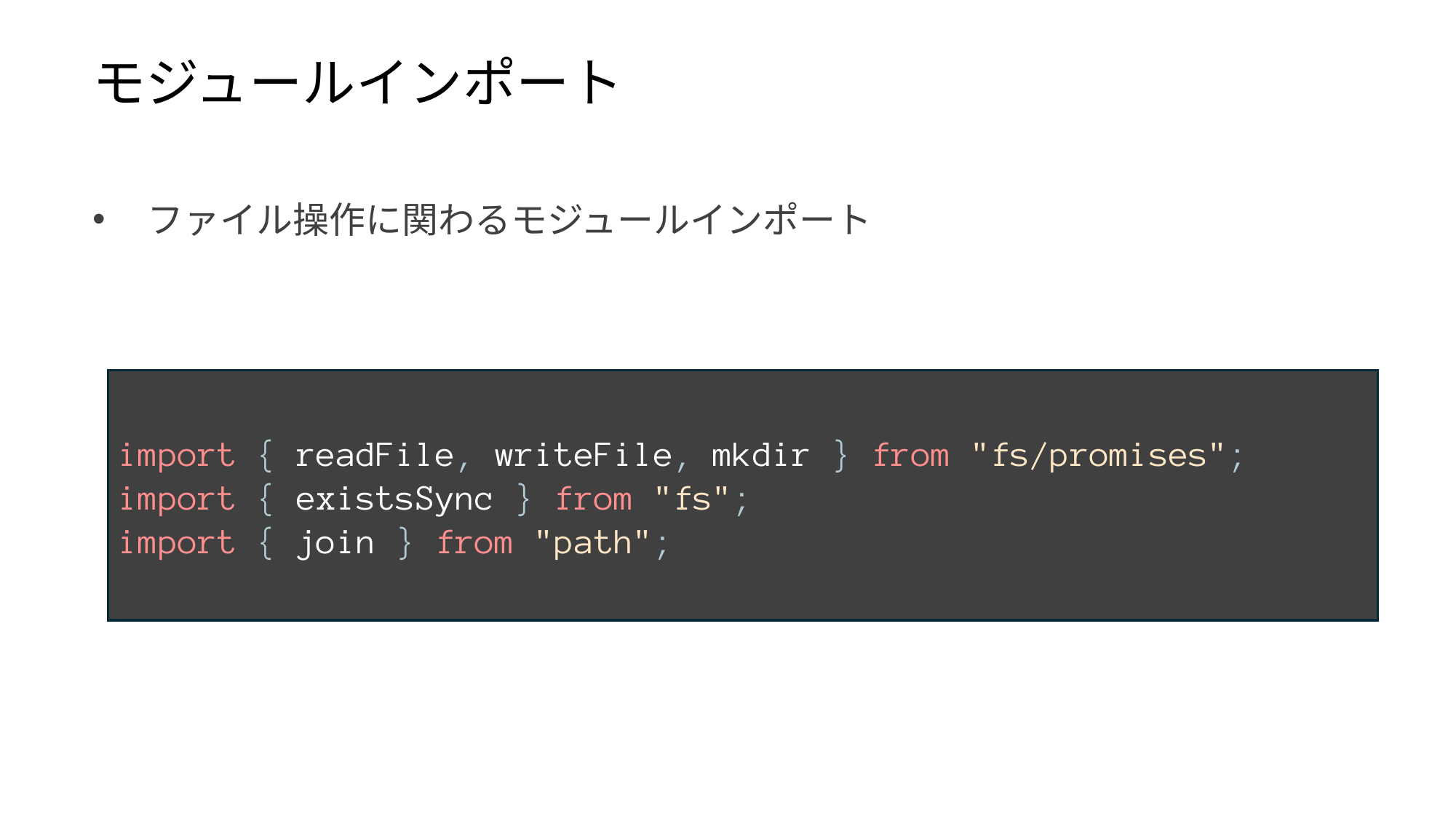

モジュールインポート
ファイル操作に関わるモジュールインポート
import { readFile, writeFile, mkdir } from "fs/promises";
import { existsSync } from "fs";
import { join } from "path";